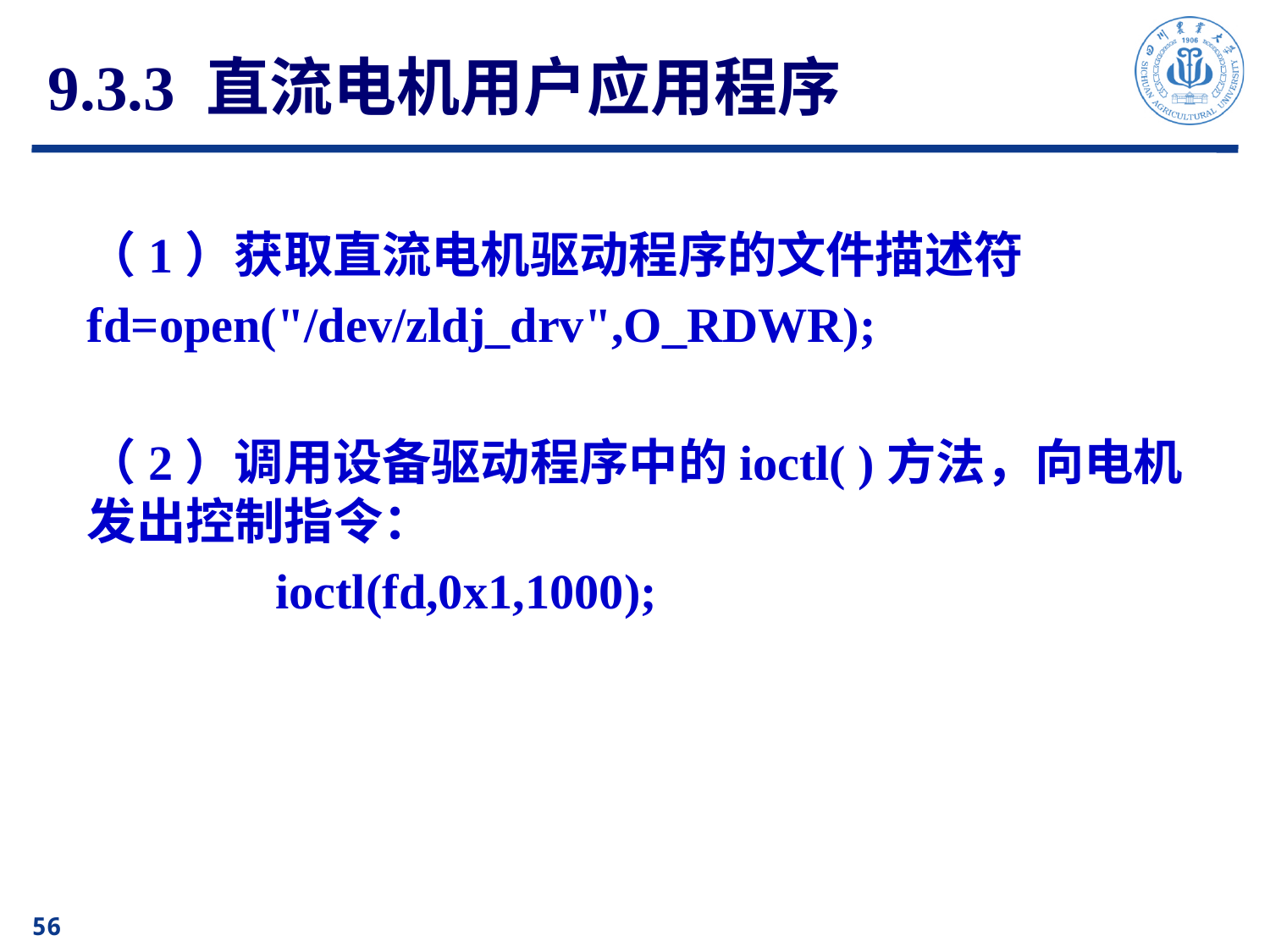

# 9.3.3 直流电机用户应用程序
（1）获取直流电机驱动程序的文件描述符
fd=open("/dev/zldj_drv",O_RDWR);

（2）调用设备驱动程序中的ioctl( )方法，向电机发出控制指令：
	　ioctl(fd,0x1,1000);